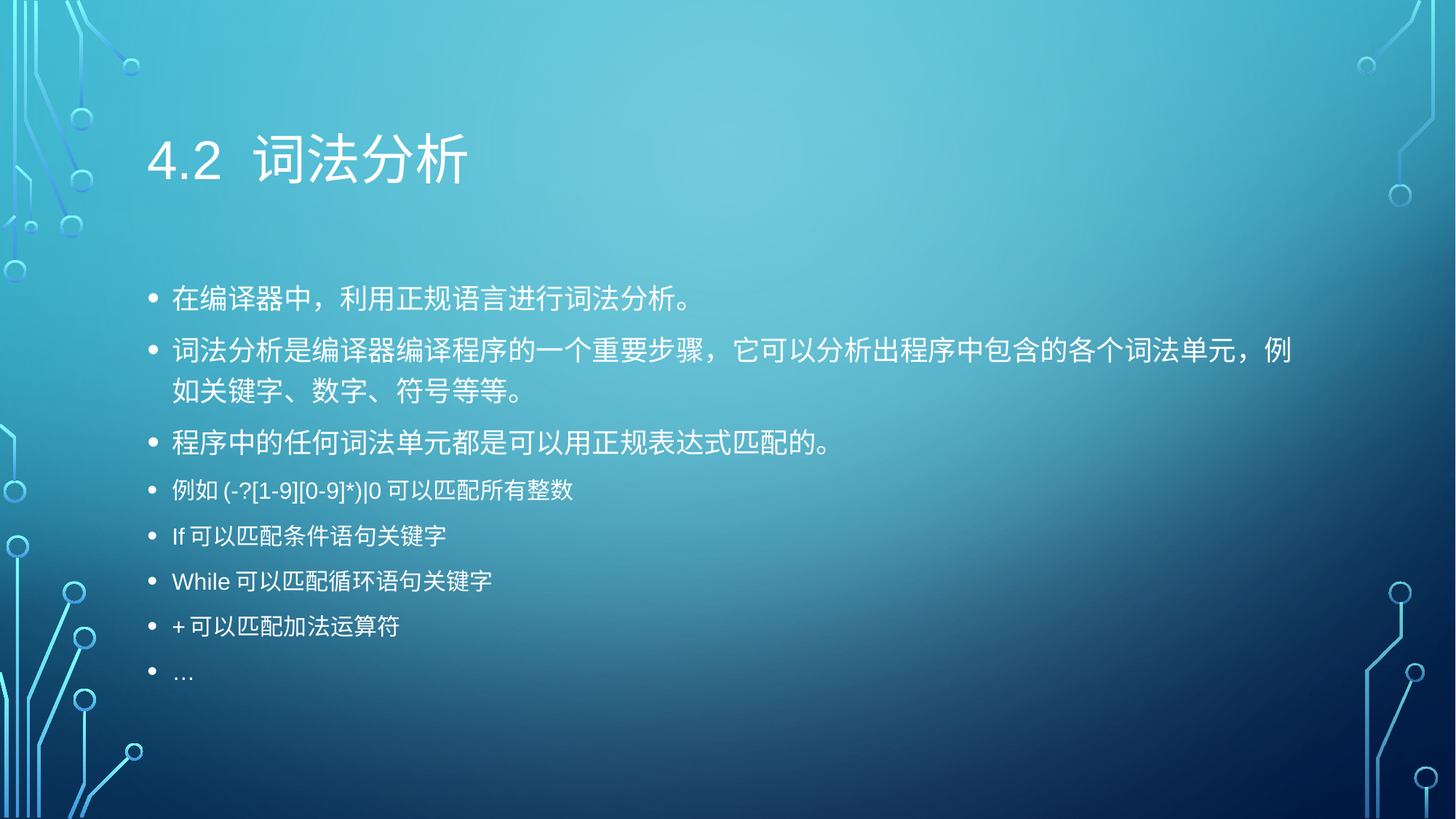

# 4.2 词法分析
在编译器中，利用正规语言进行词法分析。
词法分析是编译器编译程序的一个重要步骤，它可以分析出程序中包含的各个词法单元，例如关键字、数字、符号等等。
程序中的任何词法单元都是可以用正规表达式匹配的。
例如(-?[1-9][0-9]*)|0可以匹配所有整数
If可以匹配条件语句关键字
While可以匹配循环语句关键字
+可以匹配加法运算符
…